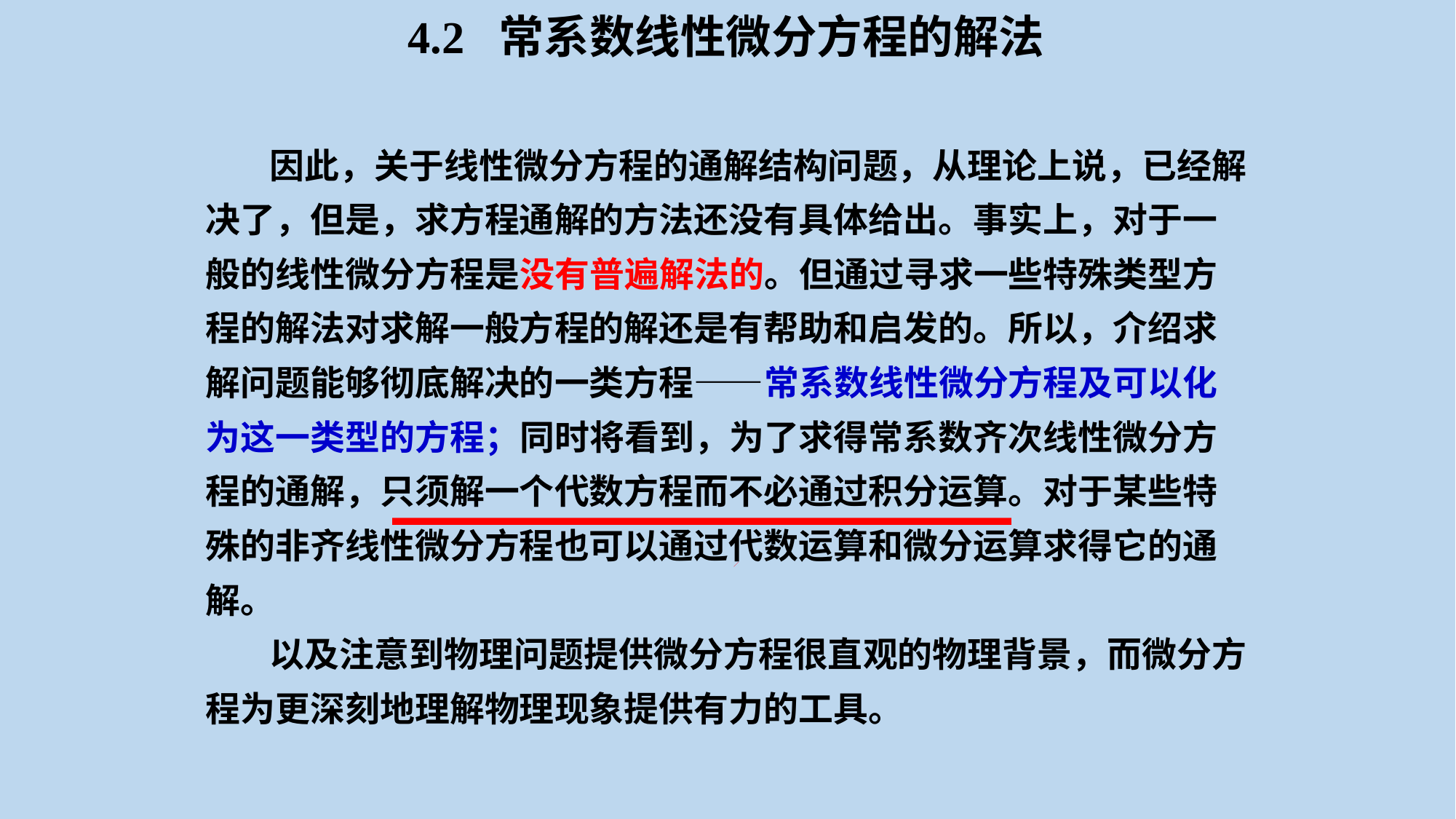

4.2  常系数线性微分方程的解法
       因此，关于线性微分方程的通解结构问题，从理论上说，已经解决了，但是，求方程通解的方法还没有具体给出。事实上，对于一般的线性微分方程是没有普遍解法的。但通过寻求一些特殊类型方程的解法对求解一般方程的解还是有帮助和启发的。所以，介绍求解问题能够彻底解决的一类方程——常系数线性微分方程及可以化为这一类型的方程；同时将看到，为了求得常系数齐次线性微分方程的通解，只须解一个代数方程而不必通过积分运算。对于某些特殊的非齐线性微分方程也可以通过代数运算和微分运算求得它的通解。
       以及注意到物理问题提供微分方程很直观的物理背景，而微分方程为更深刻地理解物理现象提供有力的工具。